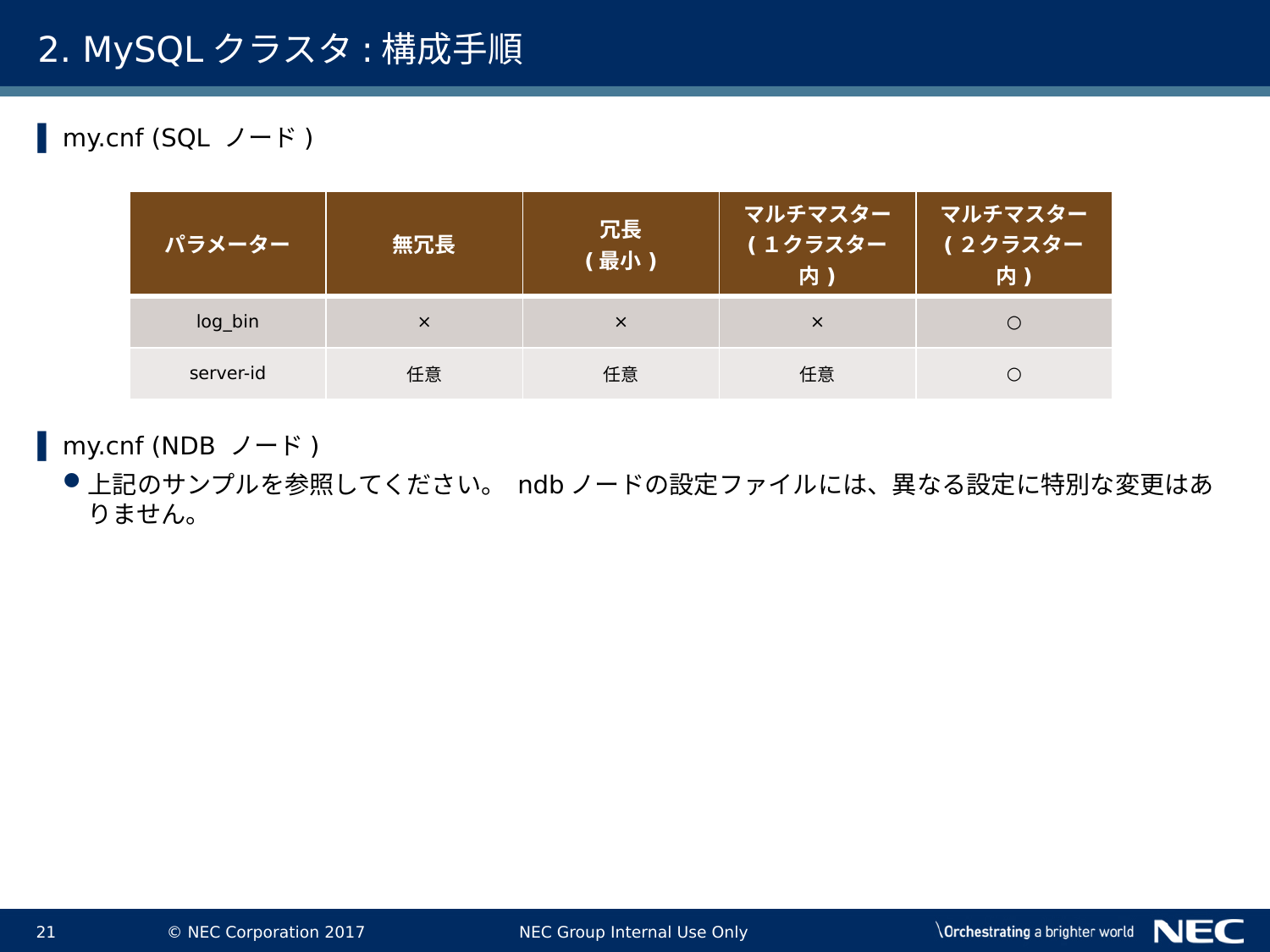

# 2. MySQLクラスタ:構成手順
my.cnf (SQL ノード)

my.cnf (NDB ノード)
上記のサンプルを参照してください。 ndbノードの設定ファイルには、異なる設定に特別な変更はありません。

| パラメーター | 無冗長 | 冗長 (最小) | マルチマスター (１クラスター内) | マルチマスター (２クラスター内) |
| --- | --- | --- | --- | --- |
| log\_bin | × | × | × | ○ |
| server-id | 任意 | 任意 | 任意 | ○ |